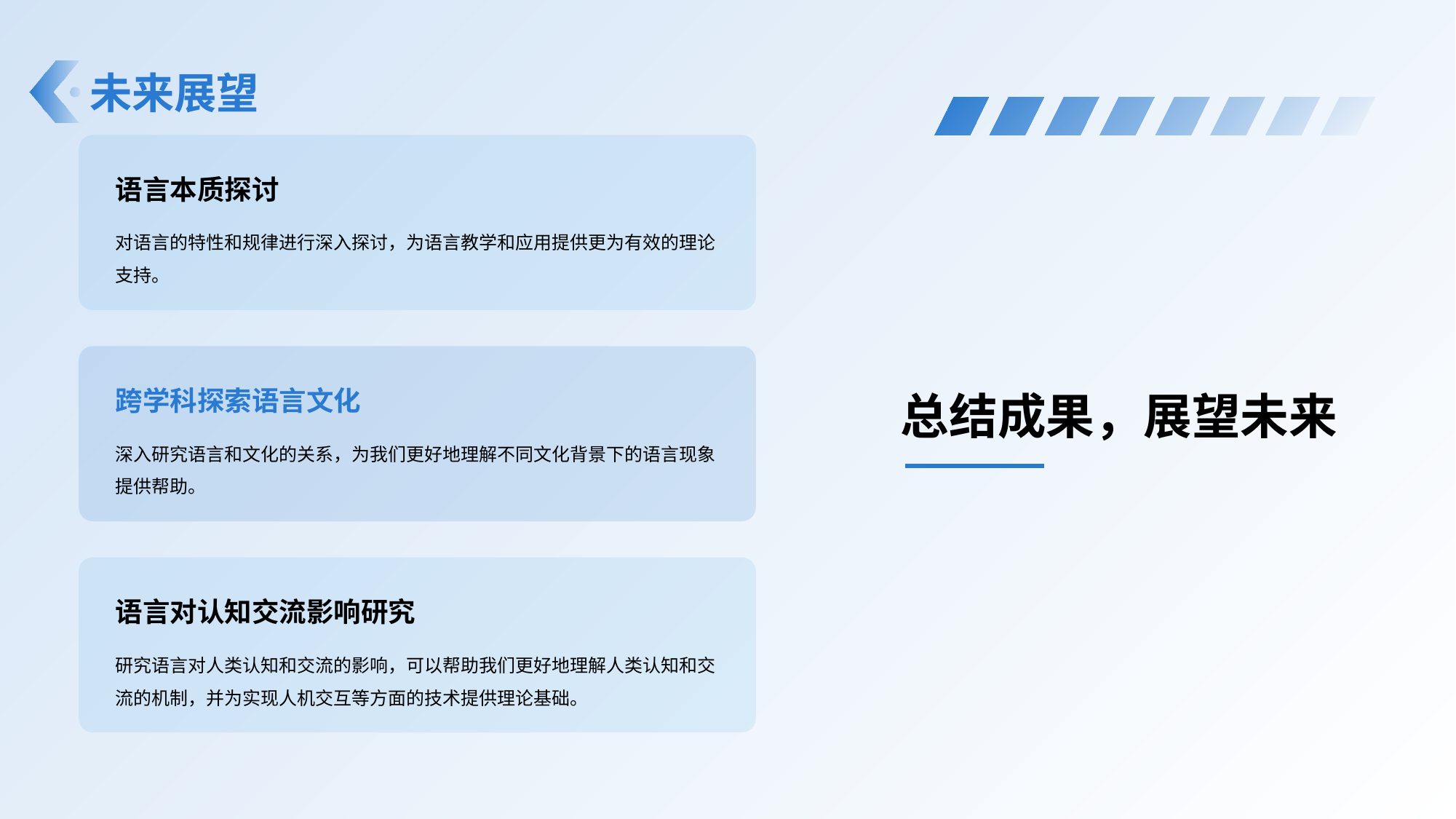

# 未来展望

语言本质探讨
对语言的特性和规律进行深入探讨，为语言教学和应用提供更为有效的理论支持。

跨学科探索语言文化
深入研究语言和文化的关系，为我们更好地理解不同文化背景下的语言现象提供帮助。

语言对认知交流影响研究
研究语言对人类认知和交流的影响，可以帮助我们更好地理解人类认知和交流的机制，并为实现人机交互等方面的技术提供理论基础。
总结成果，展望未来